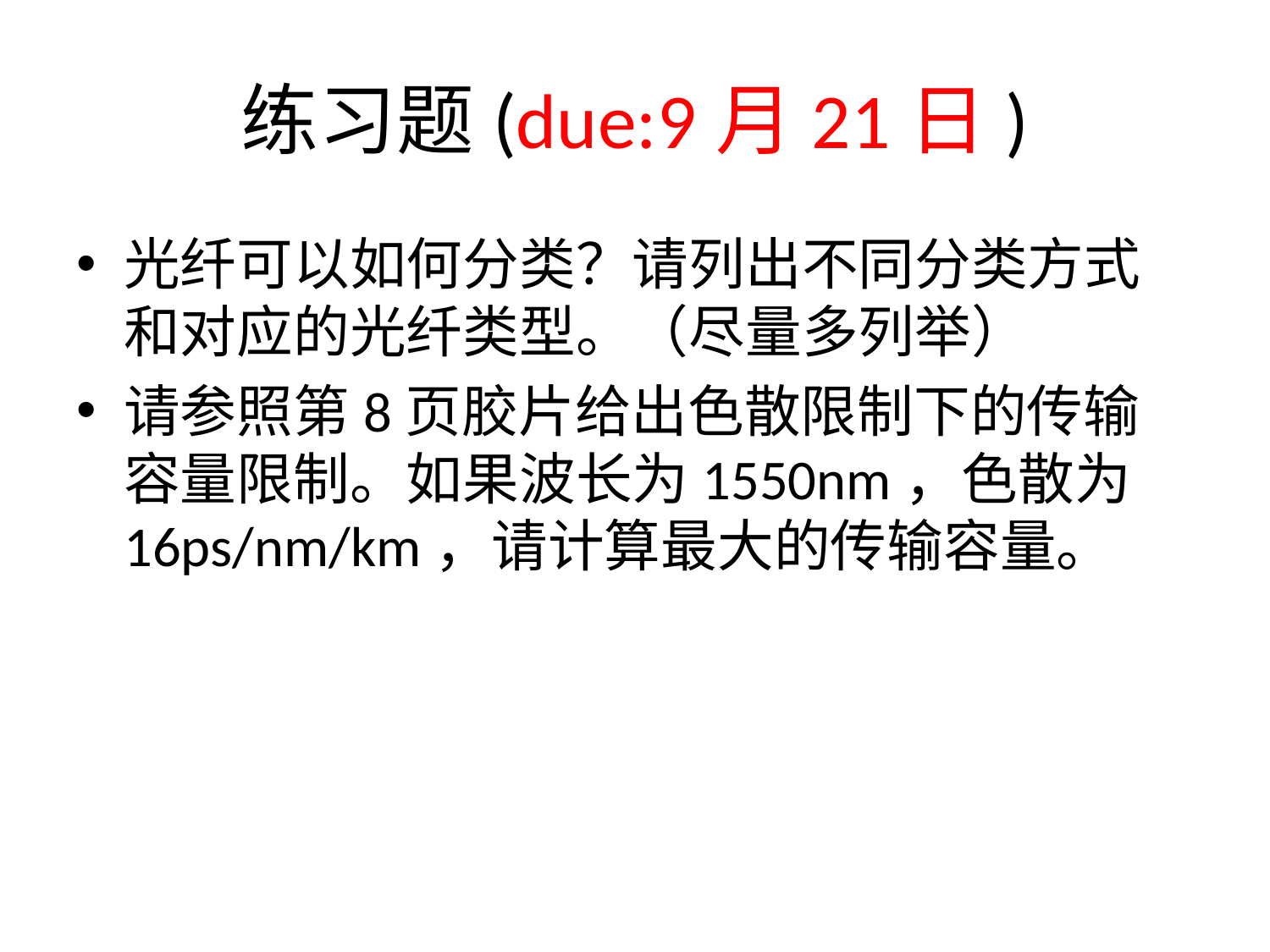

# 练习题(due:9月21日)
光纤可以如何分类？请列出不同分类方式和对应的光纤类型。（尽量多列举）
请参照第8页胶片给出色散限制下的传输容量限制。如果波长为1550nm，色散为16ps/nm/km，请计算最大的传输容量。